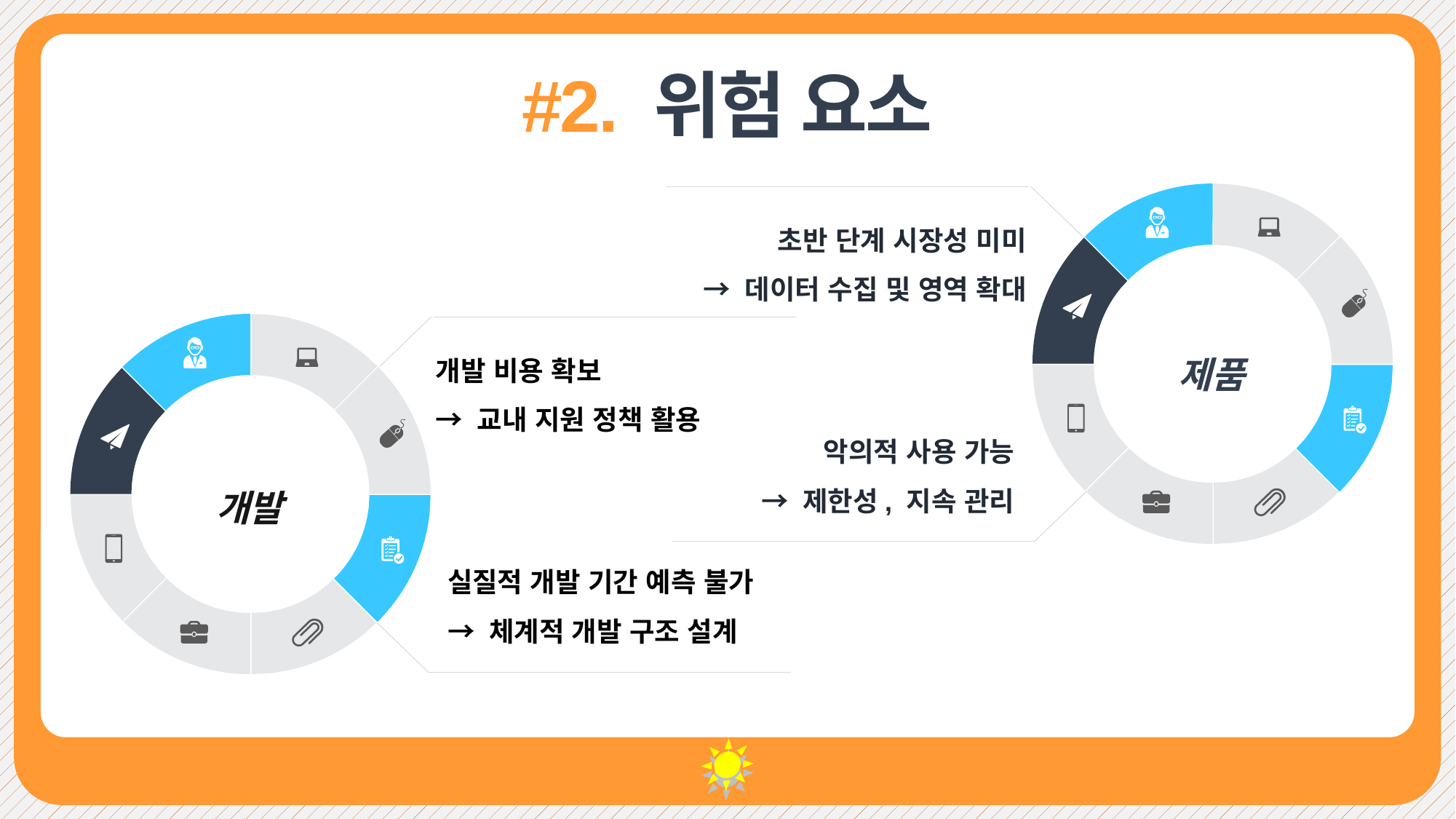

#2. 위험 요소

초반 단계 시장성 미미
→ 데이터 수집 및 영역 확대

악의적 사용 가능
→ 제한성, 지속 관리

제품

개발 비용 확보
→ 교내 지원 정책 활용

실질적 개발 기간 예측 불가
→ 체계적 개발 구조 설계

개발